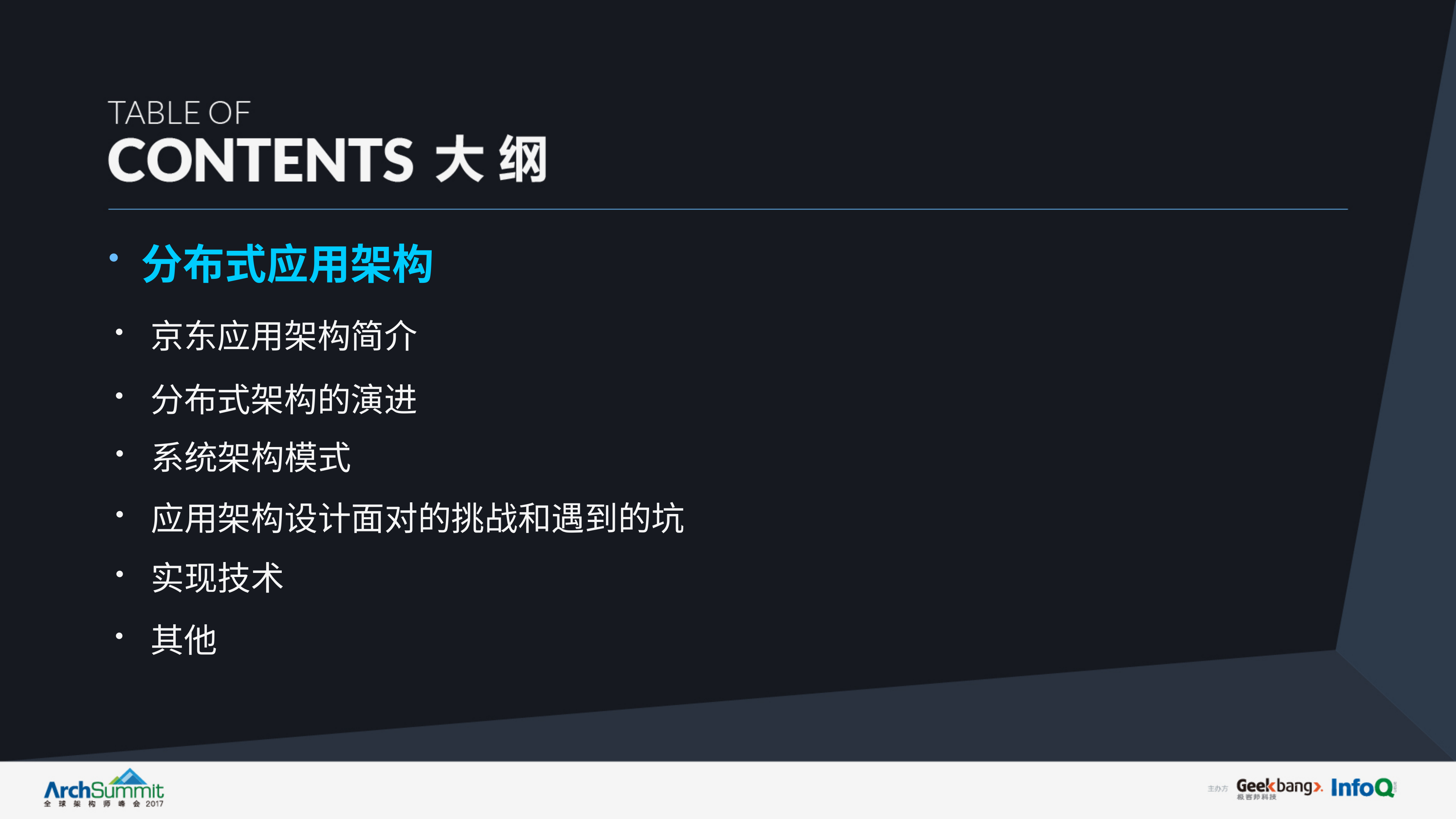

# 分布式应用架构
京东应用架构简介
分布式架构的演进
系统架构模式
应用架构设计面对的挑战和遇到的坑
实现技术
其他